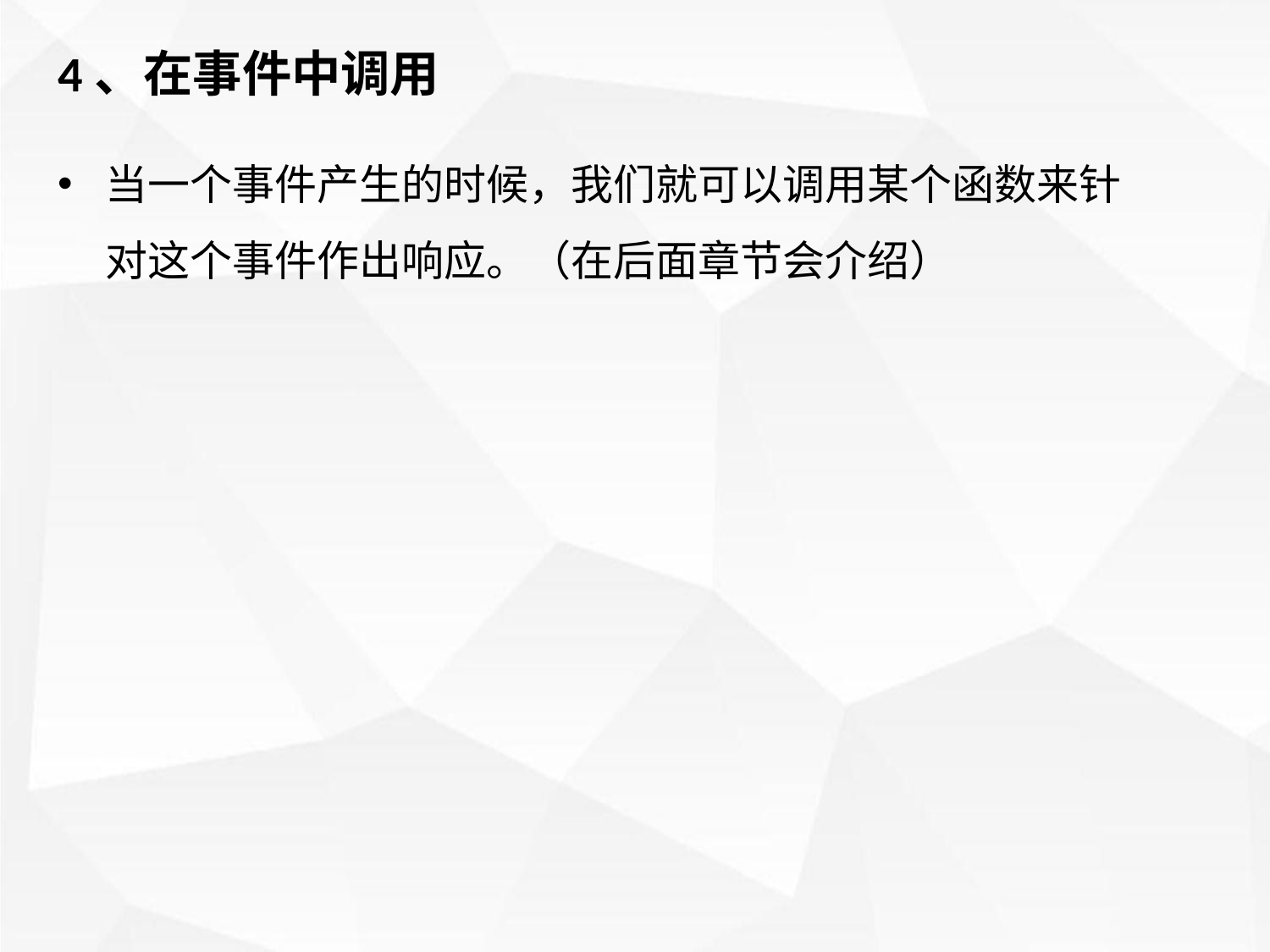

4、在事件中调用
当一个事件产生的时候，我们就可以调用某个函数来针对这个事件作出响应。（在后面章节会介绍）